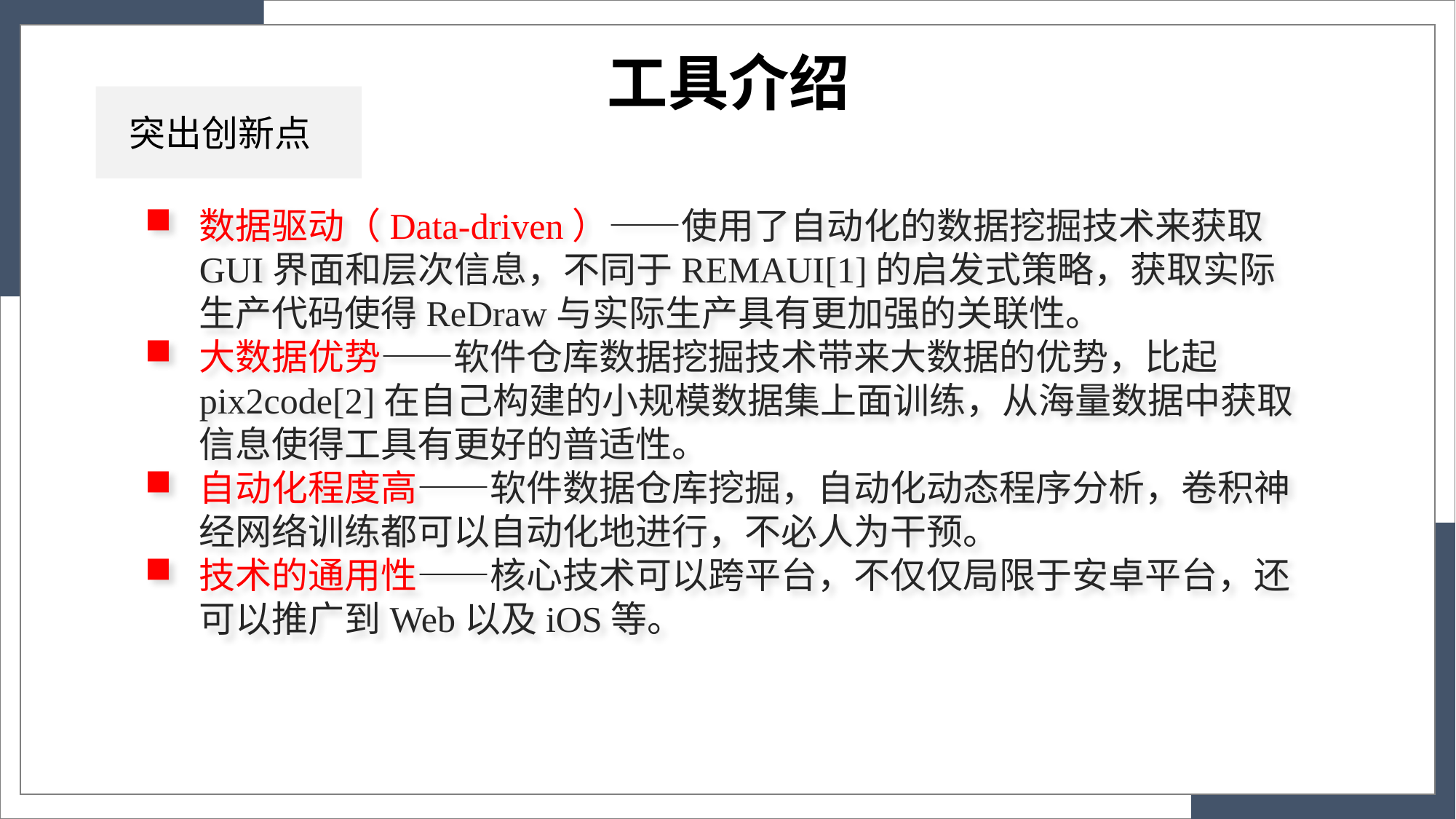

工具介绍

突出创新点
数据驱动（Data-driven）——使用了自动化的数据挖掘技术来获取GUI界面和层次信息，不同于REMAUI[1]的启发式策略，获取实际生产代码使得ReDraw与实际生产具有更加强的关联性。
大数据优势——软件仓库数据挖掘技术带来大数据的优势，比起pix2code[2]在自己构建的小规模数据集上面训练，从海量数据中获取信息使得工具有更好的普适性。
自动化程度高——软件数据仓库挖掘，自动化动态程序分析，卷积神经网络训练都可以自动化地进行，不必人为干预。
技术的通用性——核心技术可以跨平台，不仅仅局限于安卓平台，还可以推广到Web以及iOS等。

3